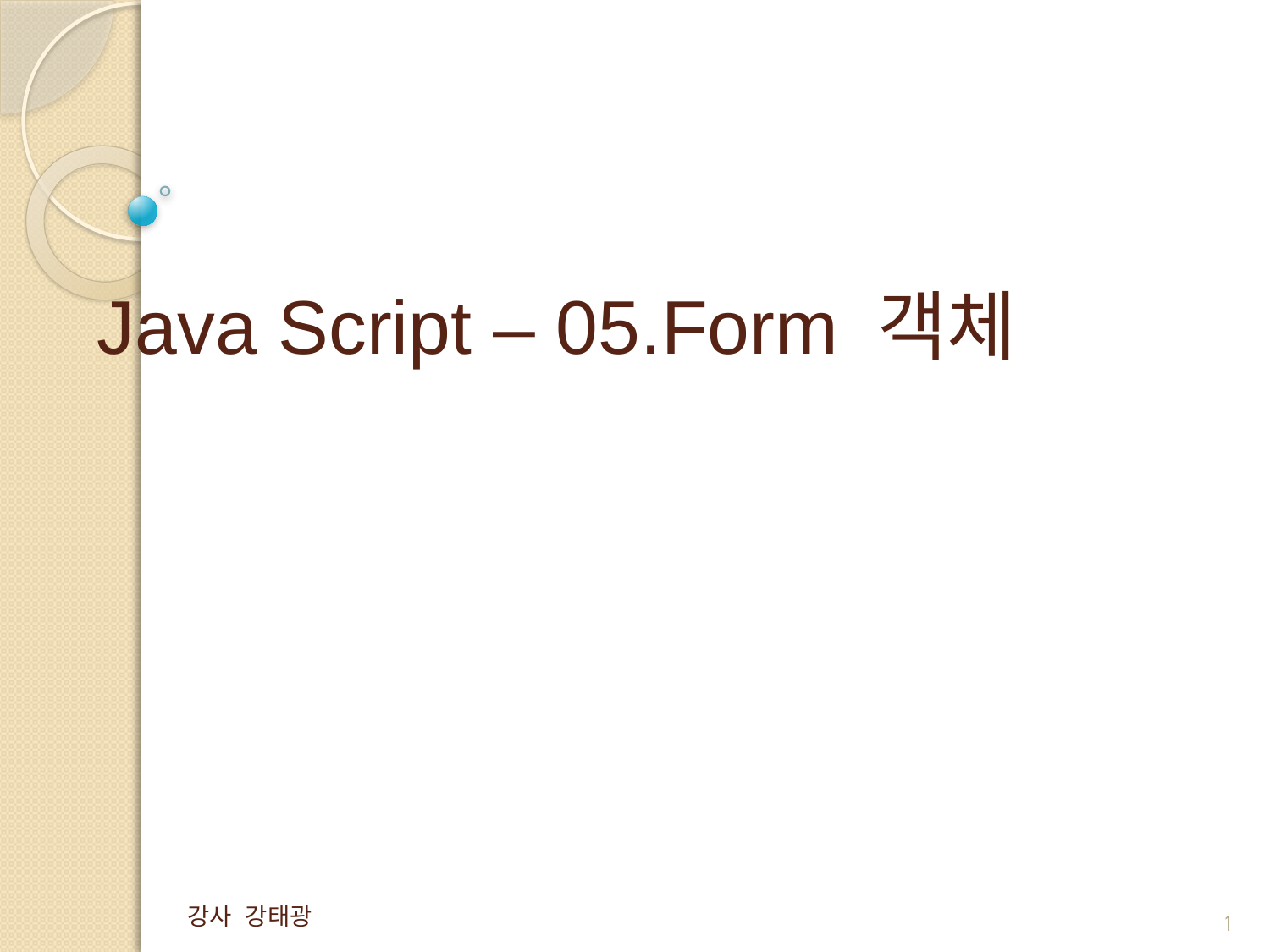

# Java Script – 05.Form 객체
 강사  강태광
1